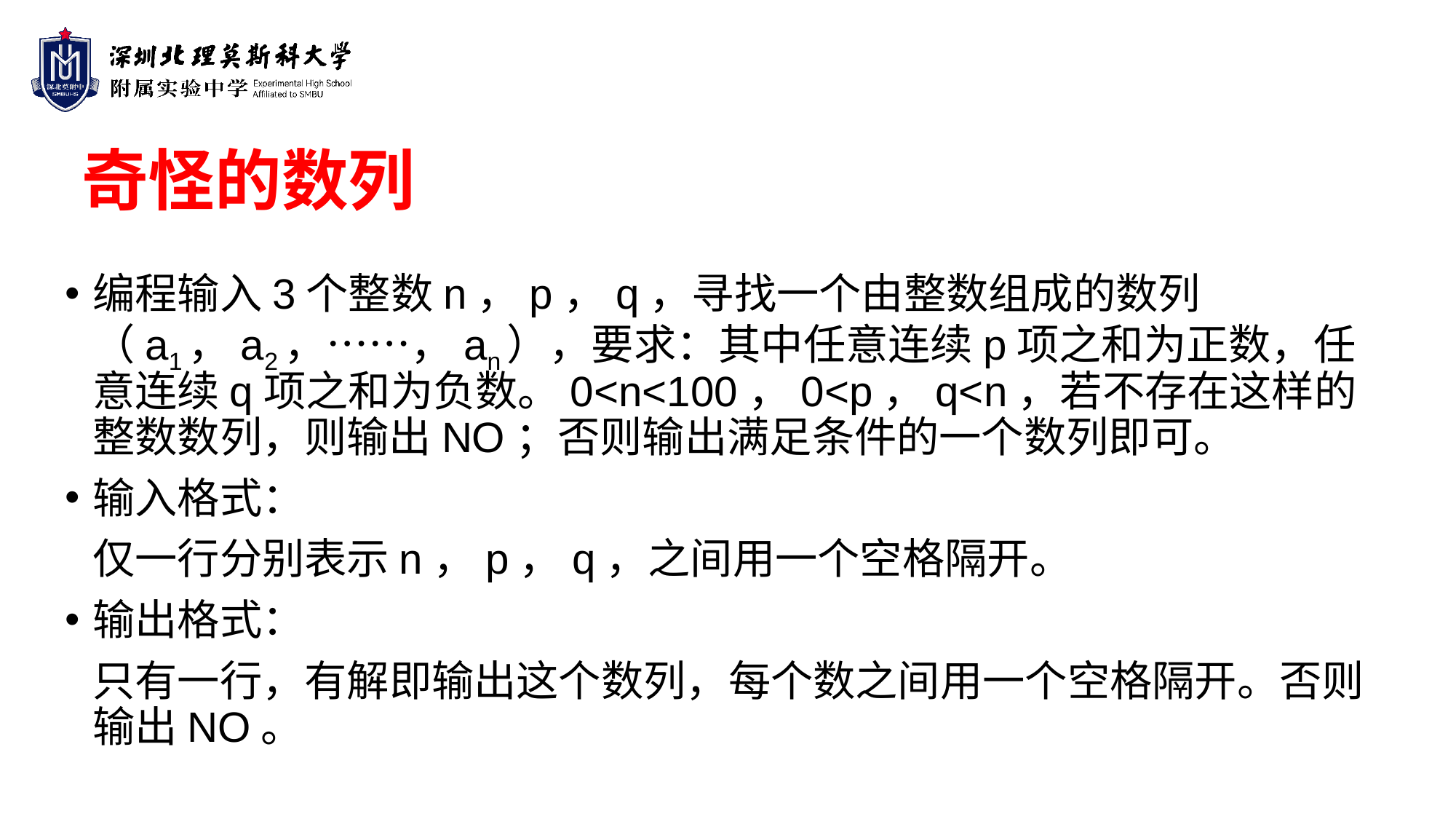

奇怪的数列
编程输入3个整数n，p，q，寻找一个由整数组成的数列（a1，a2，……，an），要求：其中任意连续p项之和为正数，任意连续q项之和为负数。0<n<100，0<p，q<n，若不存在这样的整数数列，则输出NO；否则输出满足条件的一个数列即可。
输入格式：
	仅一行分别表示n，p，q，之间用一个空格隔开。
输出格式：
	只有一行，有解即输出这个数列，每个数之间用一个空格隔开。否则输出NO。